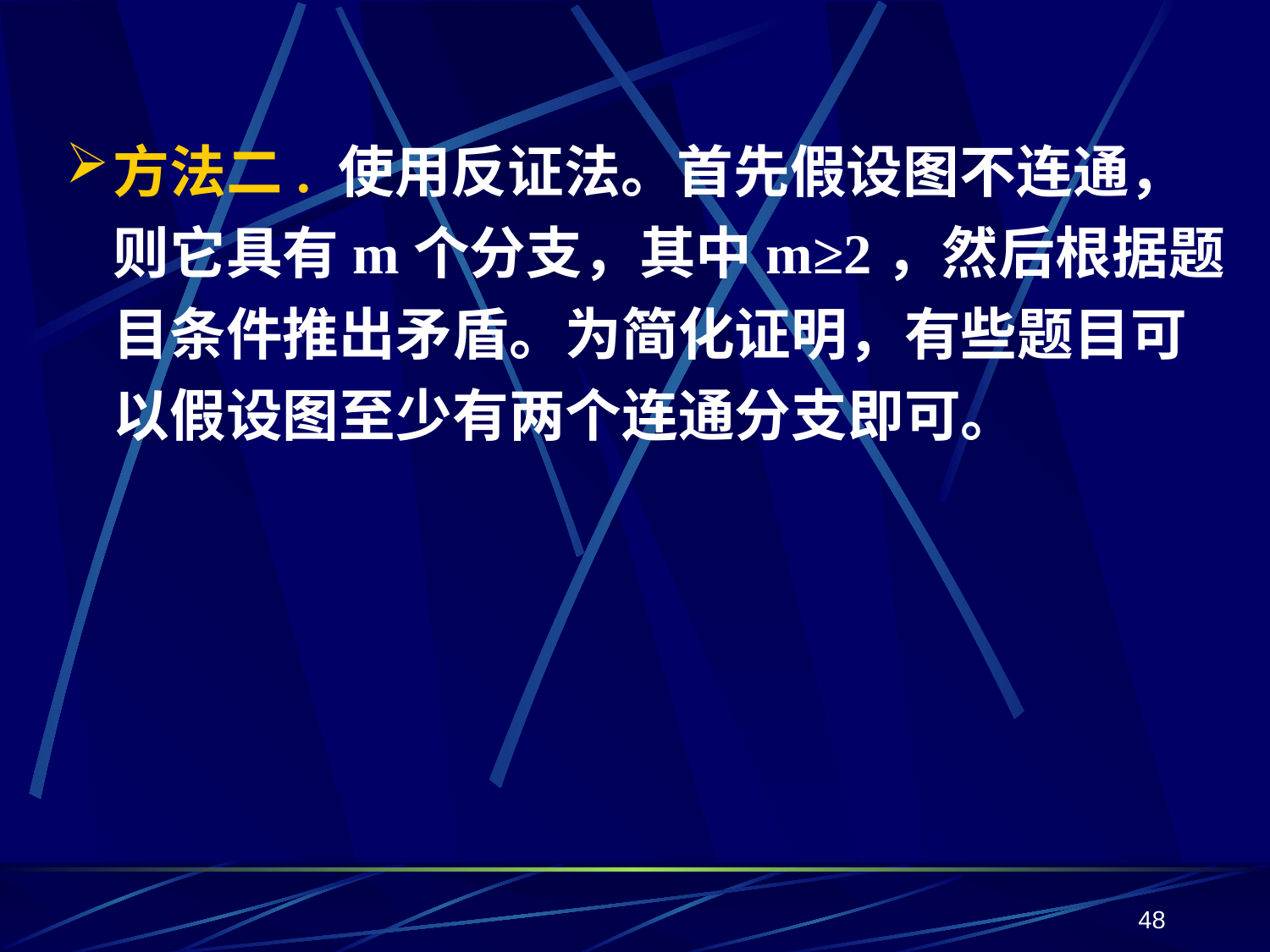

方法二. 使用反证法。首先假设图不连通，则它具有m个分支，其中m≥2，然后根据题目条件推出矛盾。为简化证明，有些题目可以假设图至少有两个连通分支即可。

48